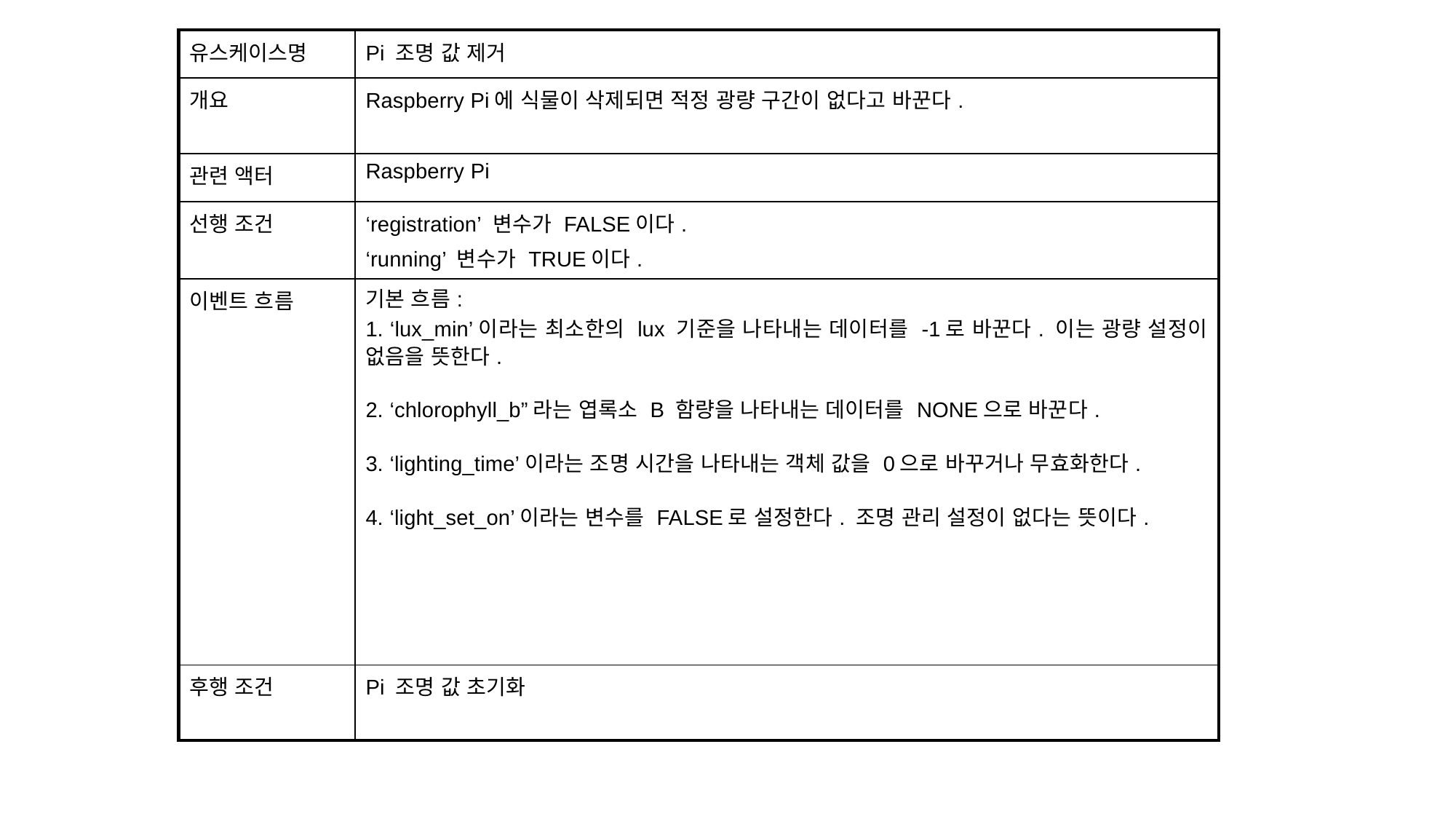

| 유스케이스명 | Pi 조명 값 제거 |
| --- | --- |
| 개요 | Raspberry Pi에 식물이 삭제되면 적정 광량 구간이 없다고 바꾼다. |
| 관련 액터 | Raspberry Pi |
| 선행 조건 | ‘registration’ 변수가 FALSE이다. ‘running’ 변수가 TRUE이다. |
| 이벤트 흐름 | 기본 흐름: 1. ‘lux\_min’이라는 최소한의 lux 기준을 나타내는 데이터를 -1로 바꾼다. 이는 광량 설정이 없음을 뜻한다. 2. ‘chlorophyll\_b”라는 엽록소 B 함량을 나타내는 데이터를 NONE으로 바꾼다. 3. ‘lighting\_time’이라는 조명 시간을 나타내는 객체 값을 0으로 바꾸거나 무효화한다. 4. ‘light\_set\_on’이라는 변수를 FALSE로 설정한다. 조명 관리 설정이 없다는 뜻이다. |
| 후행 조건 | Pi 조명 값 초기화 |